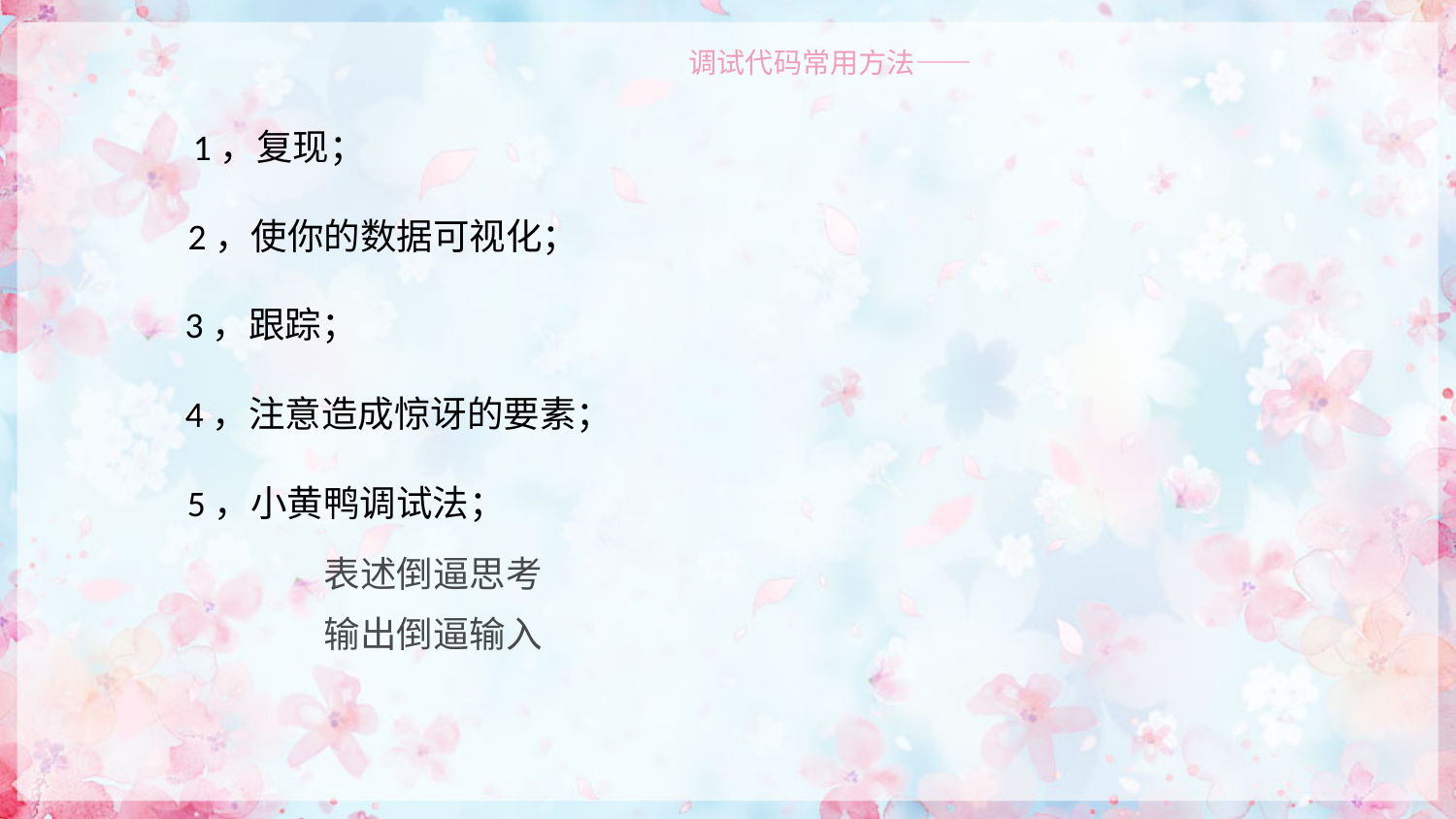

——调试代码常用方法——
1，复现；
2，使你的数据可视化；
3，跟踪；
4，注意造成惊讶的要素；
5，小黄鸭调试法；
表述倒逼思考
输出倒逼输入